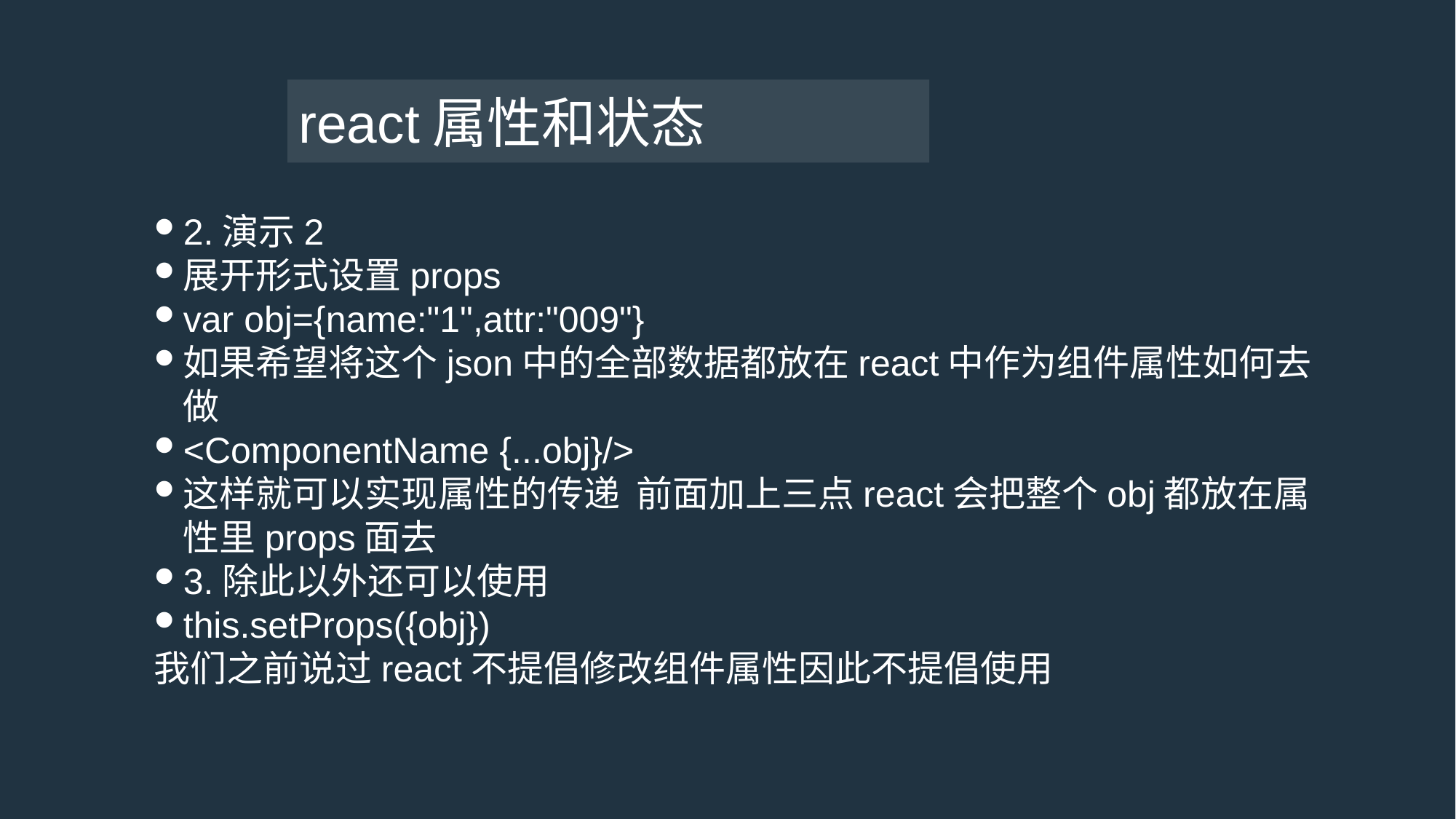

# react属性和状态
2.演示2
展开形式设置props
var obj={name:"1",attr:"009"}
如果希望将这个json中的全部数据都放在react中作为组件属性如何去做
<ComponentName {...obj}/>
这样就可以实现属性的传递  前面加上三点react会把整个obj都放在属性里props面去
3.除此以外还可以使用
this.setProps({obj})
我们之前说过react不提倡修改组件属性因此不提倡使用